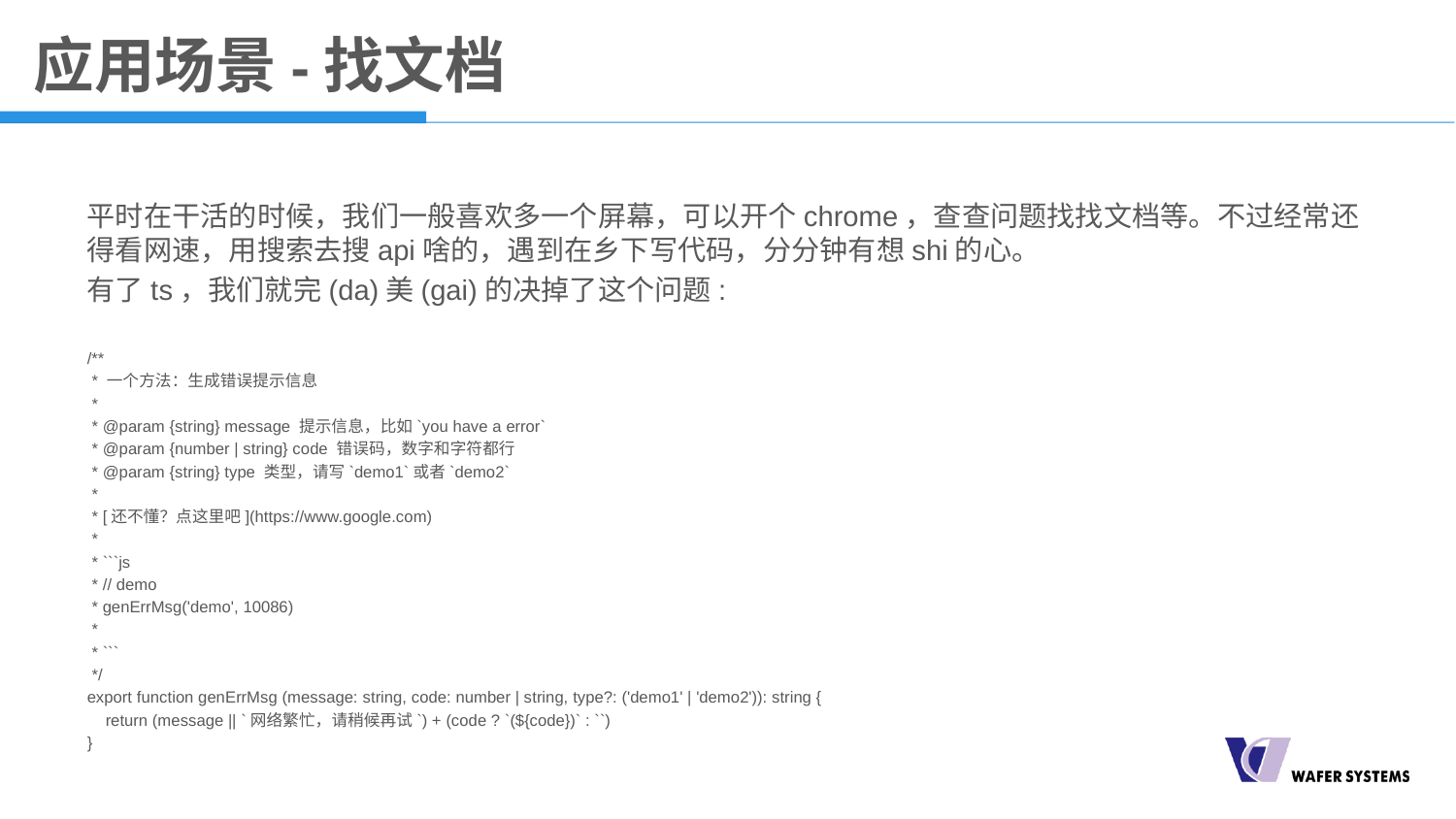

# 应用场景-找文档
平时在干活的时候，我们一般喜欢多一个屏幕，可以开个chrome，查查问题找找文档等。不过经常还得看网速，用搜索去搜api啥的，遇到在乡下写代码，分分钟有想shi的心。
有了ts，我们就完(da)美(gai)的决掉了这个问题:

/**
 * 一个方法：生成错误提示信息
 *
 * @param {string} message 提示信息，比如`you have a error`
 * @param {number | string} code 错误码，数字和字符都行
 * @param {string} type 类型，请写`demo1`或者`demo2`
 *
 * [还不懂？点这里吧](https://www.google.com)
 *
 * ```js
 * // demo
 * genErrMsg('demo', 10086)
 *
 * ```
 */
export function genErrMsg (message: string, code: number | string, type?: ('demo1' | 'demo2')): string {
    return (message || `网络繁忙，请稍候再试`) + (code ? `(${code})` : ``)
}